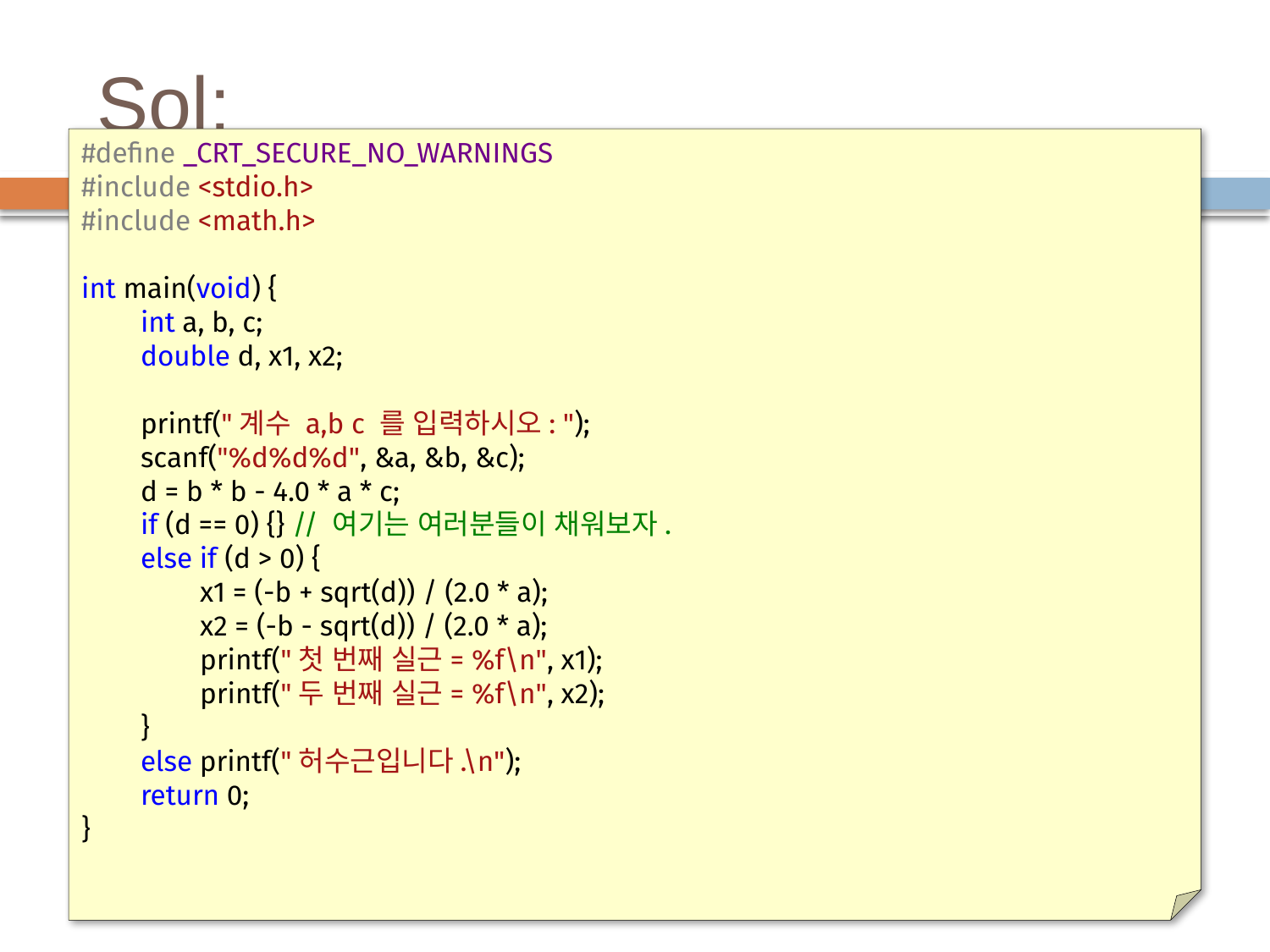

# Sol:
#define _CRT_SECURE_NO_WARNINGS
#include <stdio.h>
#include <math.h>

int main(void) {
        int a, b, c;
        double d, x1, x2;

        printf("계수 a,b c 를 입력하시오: ");
        scanf("%d%d%d", &a, &b, &c);
        d = b * b - 4.0 * a * c;
        if (d == 0) {} // 여기는 여러분들이 채워보자.
        else if (d > 0) {
                x1 = (-b + sqrt(d)) / (2.0 * a);
                x2 = (-b - sqrt(d)) / (2.0 * a);
                printf("첫 번째 실근= %f\n", x1);
                printf("두 번째 실근= %f\n", x2);
        }
        else printf("허수근입니다.\n");
        return 0;
}